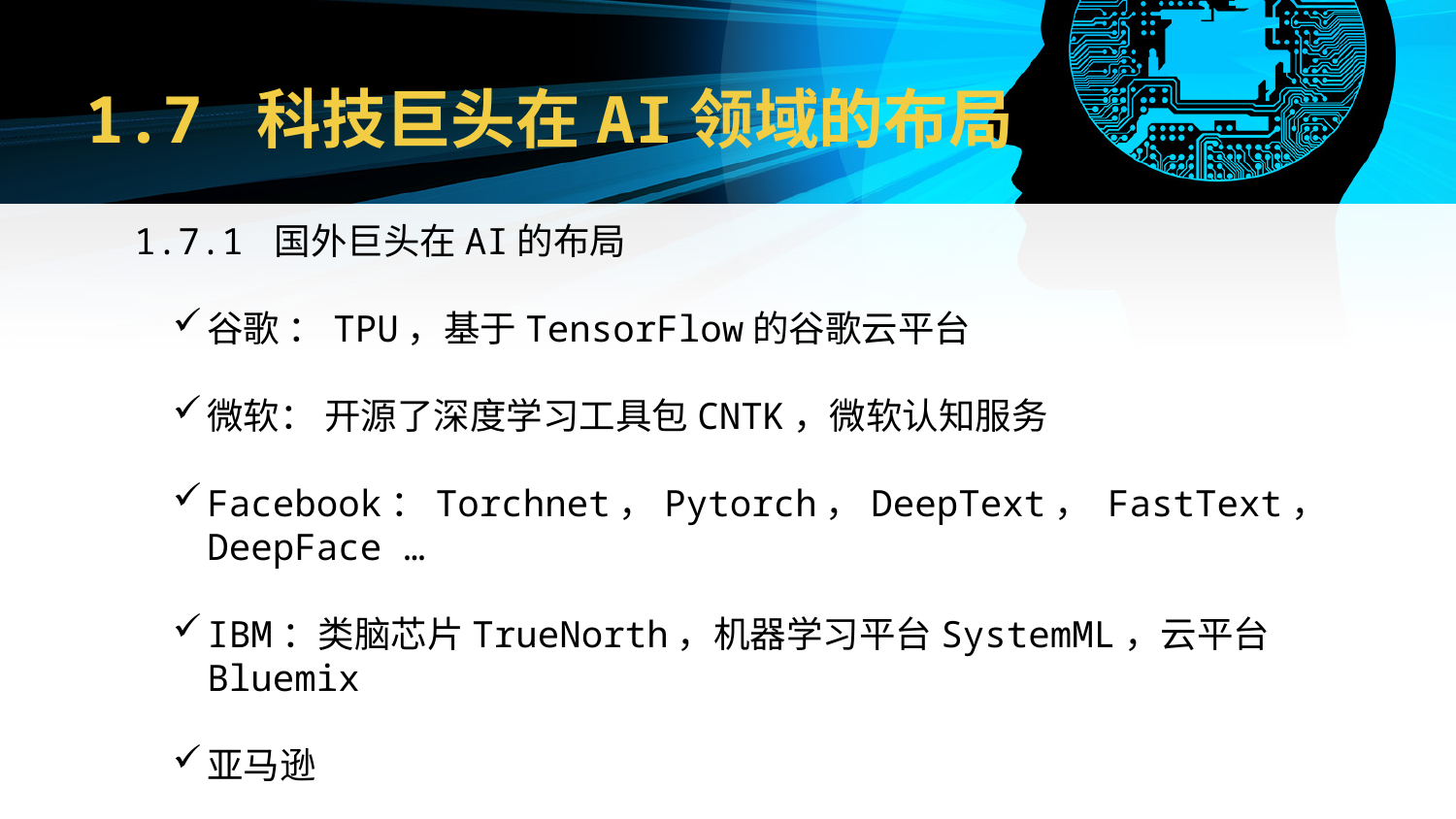

# 1.7 科技巨头在AI领域的布局
1.7.1 国外巨头在AI的布局

谷歌 ：TPU，基于TensorFlow的谷歌云平台

微软： 开源了深度学习工具包CNTK，微软认知服务

Facebook：Torchnet，Pytorch，DeepText， FastText， DeepFace …

IBM：类脑芯片TrueNorth，机器学习平台SystemML，云平台 Bluemix

亚马逊

苹果